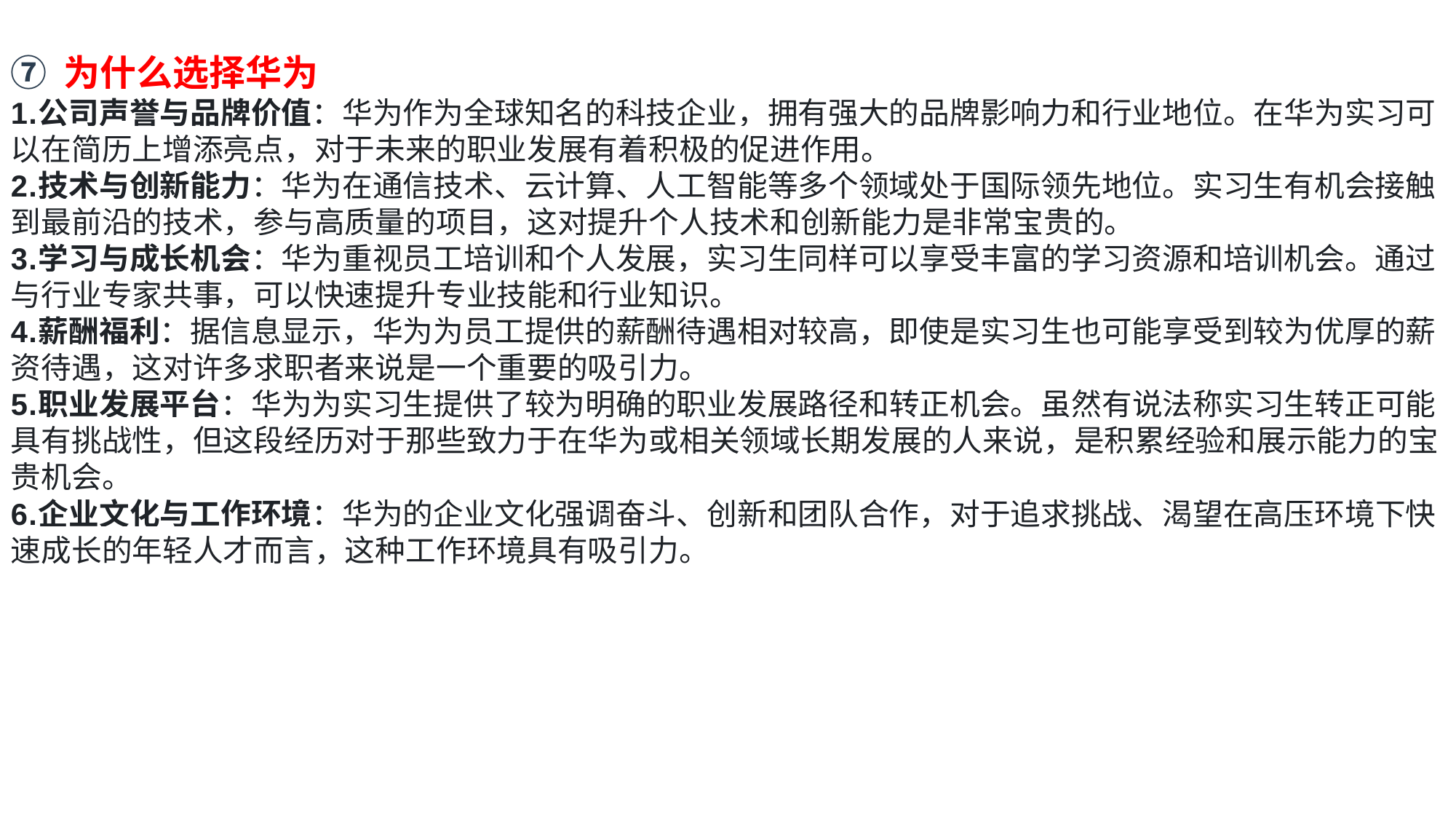

⑦ 为什么选择华为
公司声誉与品牌价值：华为作为全球知名的科技企业，拥有强大的品牌影响力和行业地位。在华为实习可以在简历上增添亮点，对于未来的职业发展有着积极的促进作用。
技术与创新能力：华为在通信技术、云计算、人工智能等多个领域处于国际领先地位。实习生有机会接触到最前沿的技术，参与高质量的项目，这对提升个人技术和创新能力是非常宝贵的。
学习与成长机会：华为重视员工培训和个人发展，实习生同样可以享受丰富的学习资源和培训机会。通过与行业专家共事，可以快速提升专业技能和行业知识。
薪酬福利：据信息显示，华为为员工提供的薪酬待遇相对较高，即使是实习生也可能享受到较为优厚的薪资待遇，这对许多求职者来说是一个重要的吸引力。
职业发展平台：华为为实习生提供了较为明确的职业发展路径和转正机会。虽然有说法称实习生转正可能具有挑战性，但这段经历对于那些致力于在华为或相关领域长期发展的人来说，是积累经验和展示能力的宝贵机会。
企业文化与工作环境：华为的企业文化强调奋斗、创新和团队合作，对于追求挑战、渴望在高压环境下快速成长的年轻人才而言，这种工作环境具有吸引力。